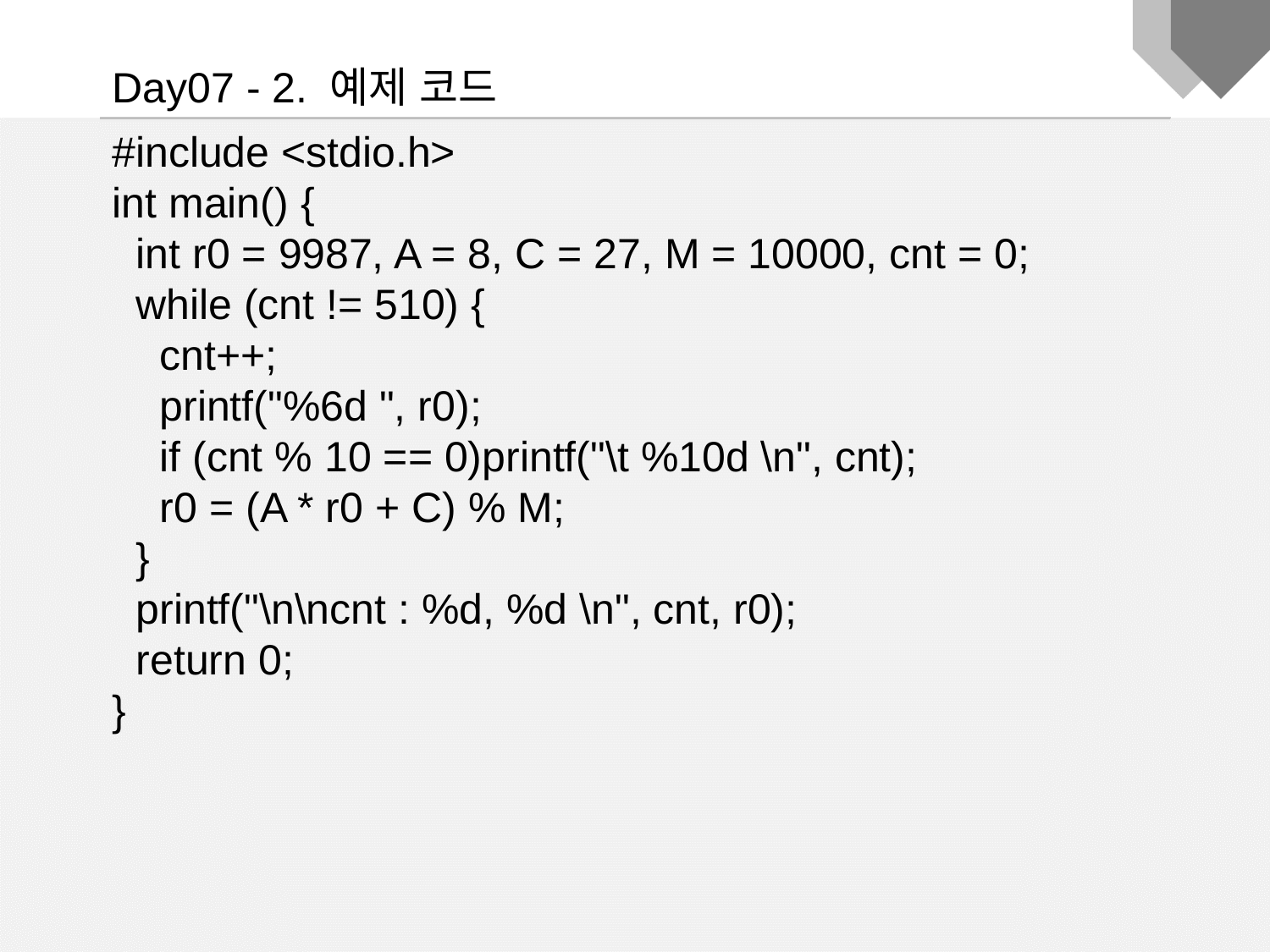

Day07 - 2. 예제 코드
#include <stdio.h>
int main() {
  int r0 = 9987, A = 8, C = 27, M = 10000, cnt = 0;
  while (cnt != 510) {
    cnt++;
    printf("%6d ", r0);
    if (cnt % 10 == 0)printf("\t %10d \n", cnt);
    r0 = (A * r0 + C) % M;
  }
  printf("\n\ncnt : %d, %d \n", cnt, r0);
  return 0;
}